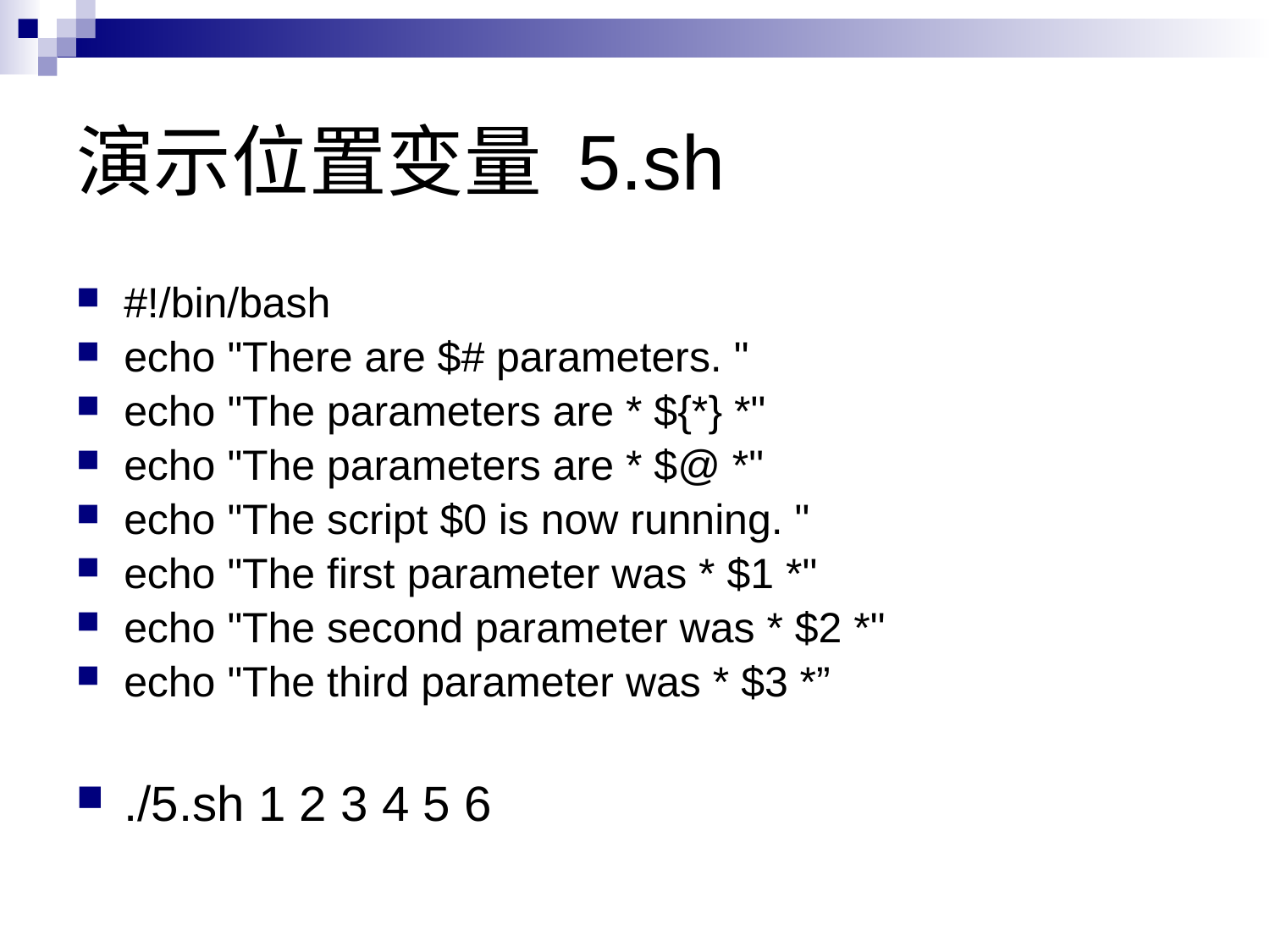

# 演示位置变量 5.sh
#!/bin/bash
echo "There are $# parameters. "
echo "The parameters are * ${*} *"
echo "The parameters are * $@ *"
echo "The script $0 is now running. "
echo "The first parameter was * $1 *"
echo "The second parameter was * $2 *"
echo "The third parameter was * $3 *”

./5.sh 1 2 3 4 5 6